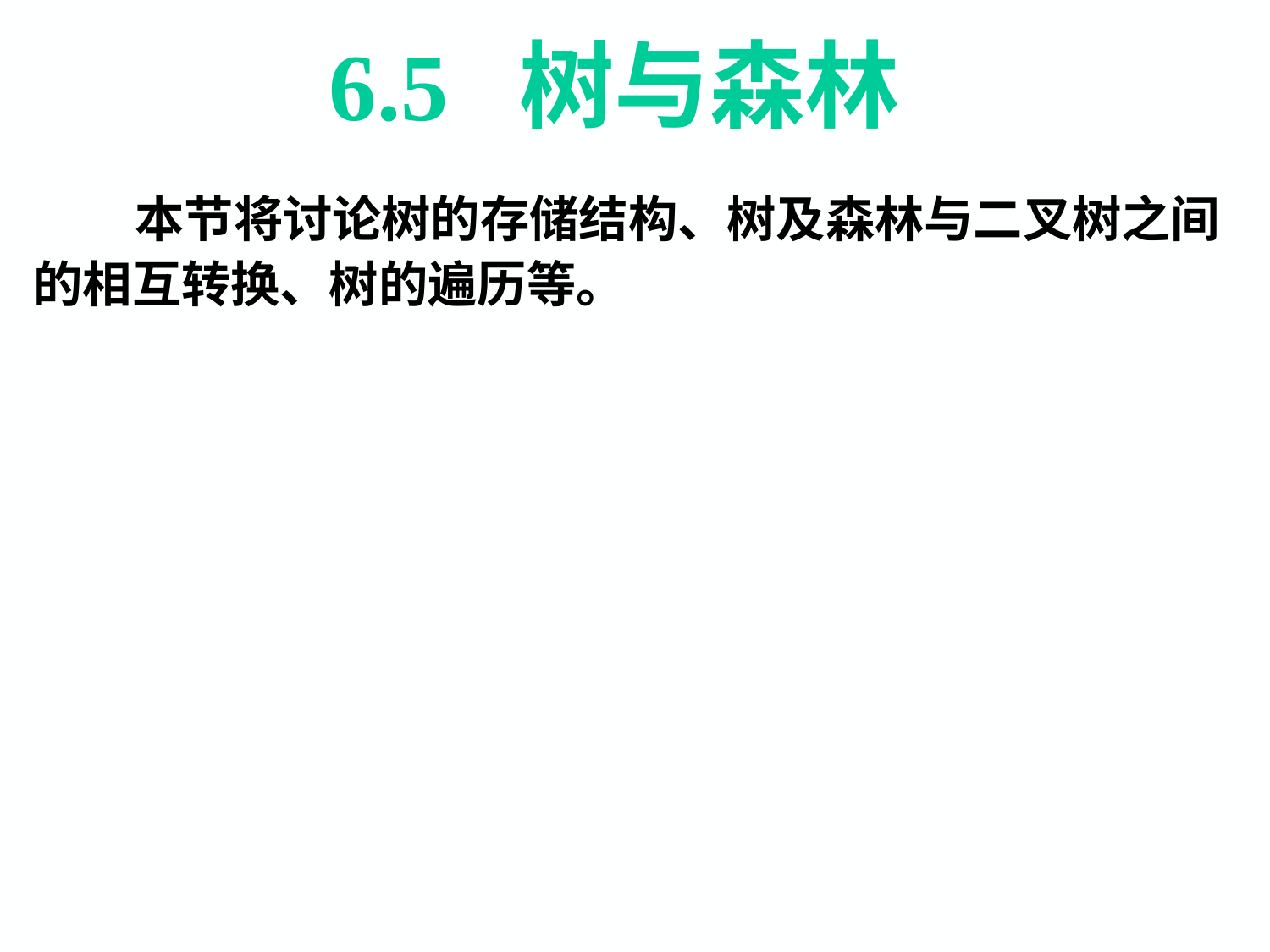

# 6.5  树与森林
        本节将讨论树的存储结构、树及森林与二叉树之间的相互转换、树的遍历等。